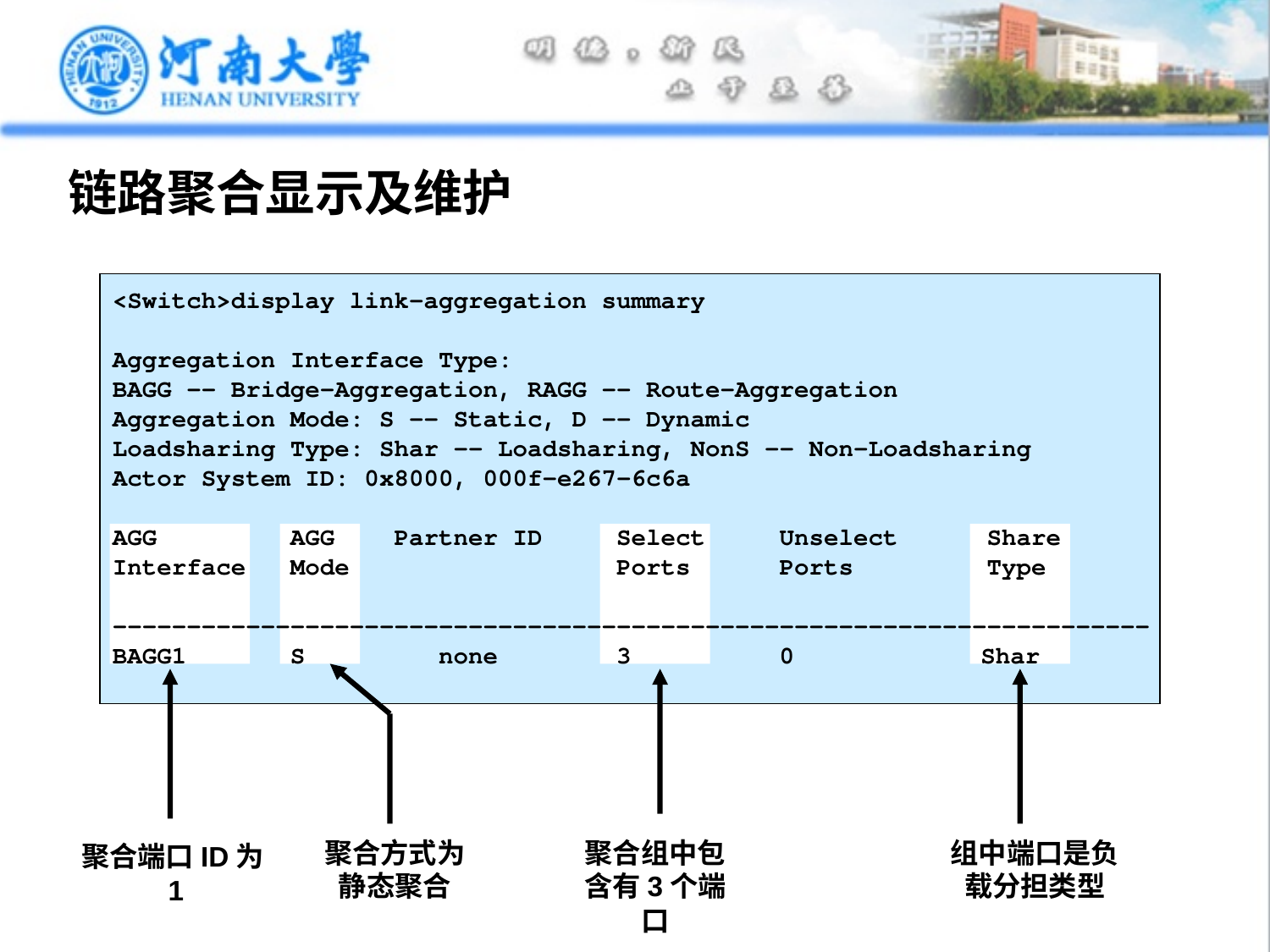

# 链路聚合显示及维护

<Switch>display link-aggregation summary

Aggregation Interface Type:
BAGG -- Bridge-Aggregation, RAGG -- Route-Aggregation
Aggregation Mode: S -- Static, D -- Dynamic
Loadsharing Type: Shar -- Loadsharing, NonS -- Non-Loadsharing
Actor System ID: 0x8000, 000f-e267-6c6a

AGG         AGG    Partner ID     Select     Unselect      Share
Interface   Mode                  Ports      Ports         Type

----------------------------------------------------------------------
BAGG1       S         none        3          0 　　　　　  　Shar

聚合方式为静态聚合
聚合组中包含有3个端口
组中端口是负载分担类型
聚合端口ID为1